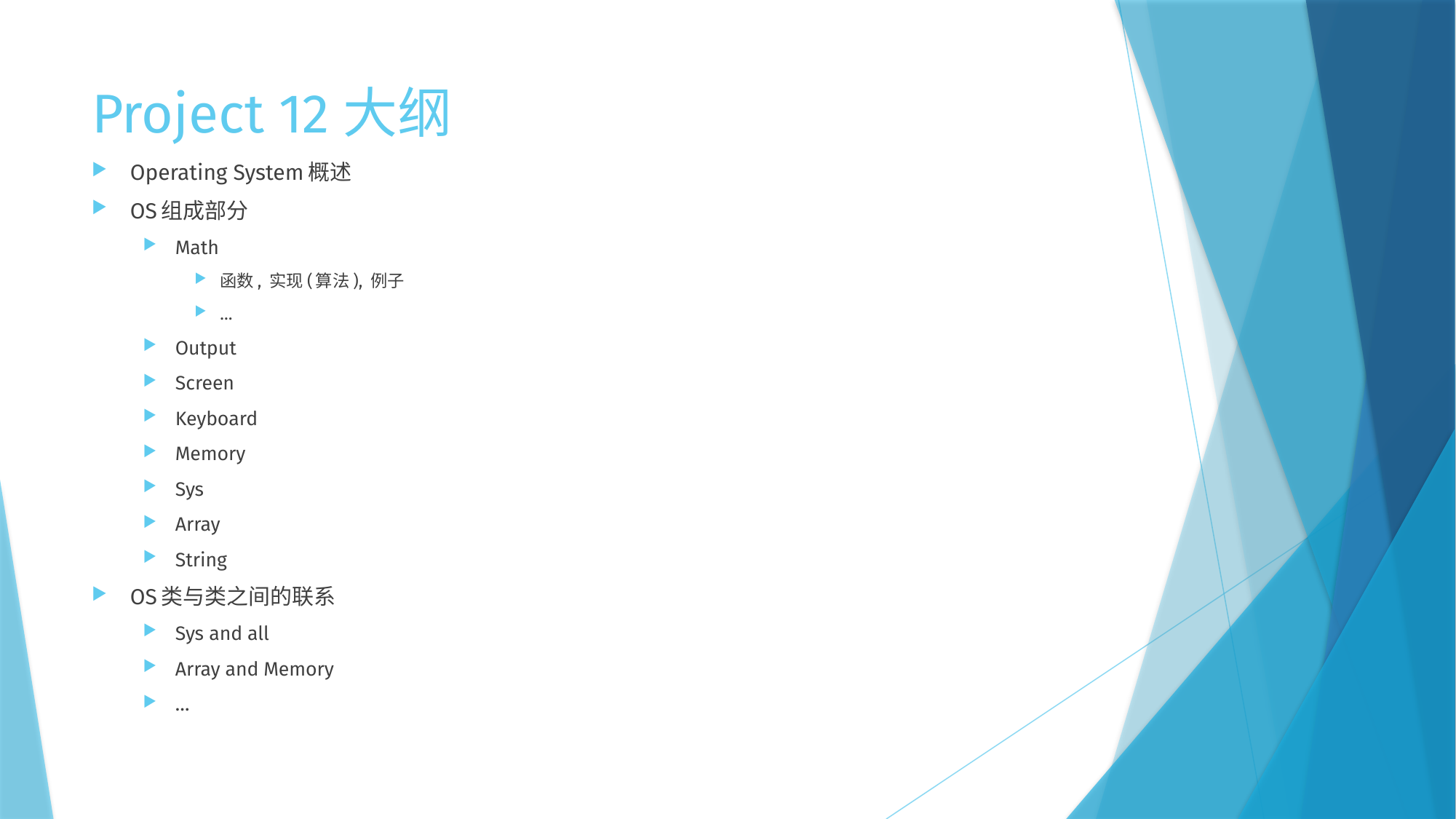

# Project 12大纲
Operating System概述
OS组成部分
Math
函数, 实现(算法), 例子
…
Output
Screen
Keyboard
Memory
Sys
Array
String
OS类与类之间的联系
Sys and all
Array and Memory
…